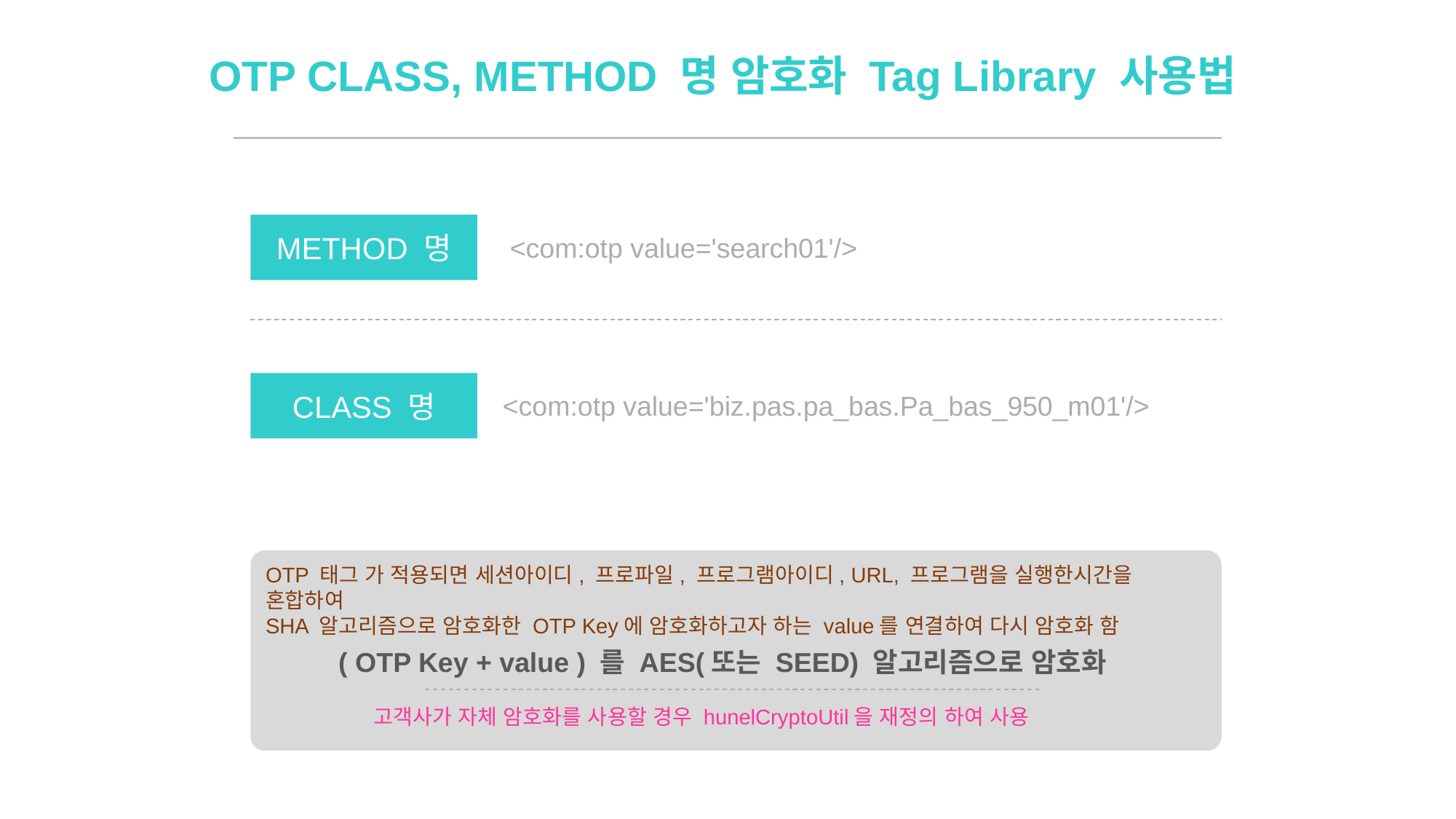

OTP CLASS, METHOD 명 암호화 Tag Library 사용법
METHOD 명
<com:otp value='search01'/>
CLASS 명
<com:otp value='biz.pas.pa_bas.Pa_bas_950_m01'/>
OTP 태그 가 적용되면 세션아이디, 프로파일, 프로그램아이디, URL, 프로그램을 실행한시간을 혼합하여
SHA 알고리즘으로 암호화한 OTP Key에 암호화하고자 하는 value를 연결하여 다시 암호화 함

( OTP Key + value ) 를 AES(또는 SEED) 알고리즘으로 암호화
고객사가 자체 암호화를 사용할 경우 hunelCryptoUtil을 재정의 하여 사용